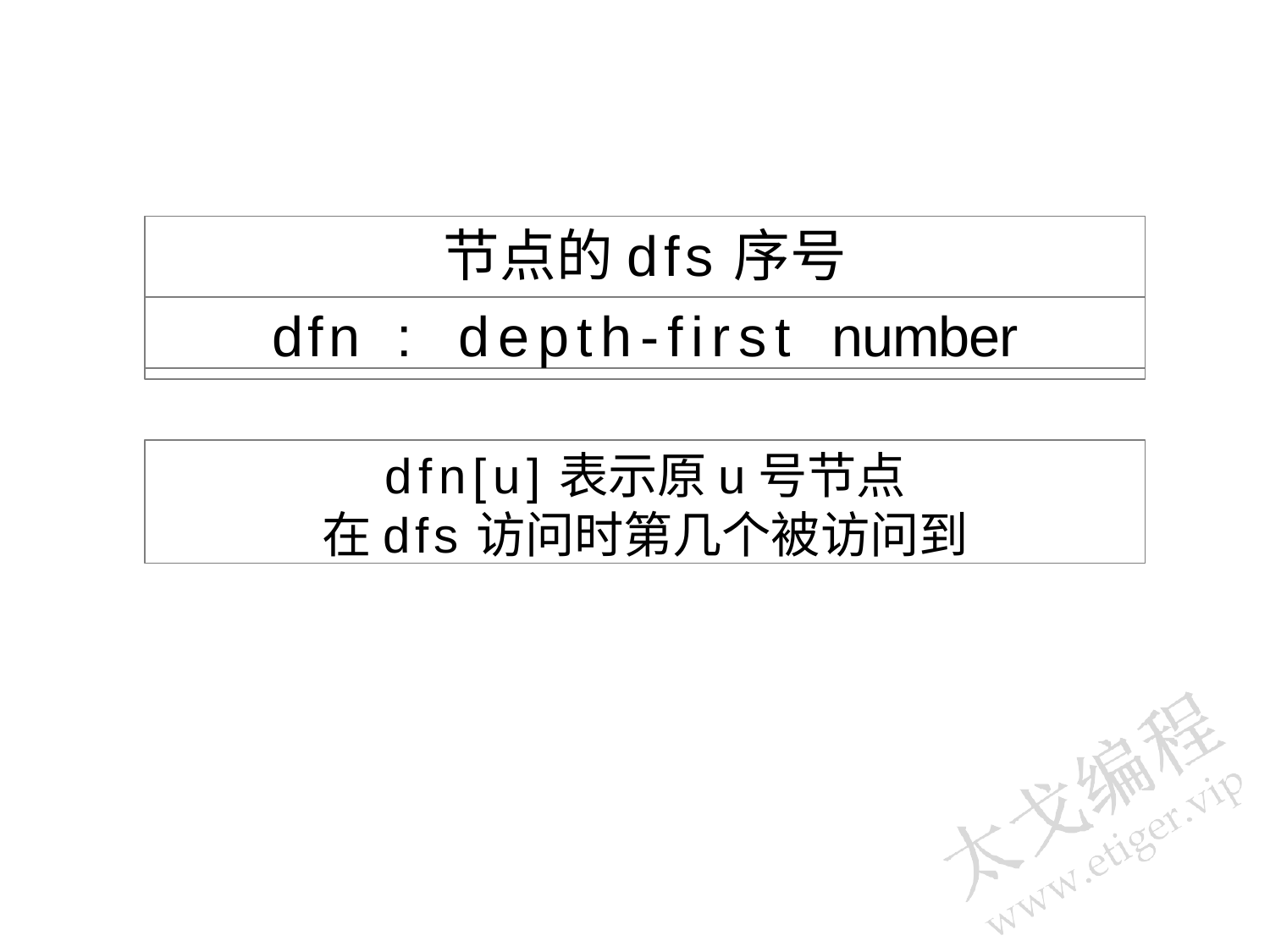

# 节点的dfs序号
dfn	:	depth-first	number
dfn[u]表示原u号节点
在dfs访问时第几个被访问到